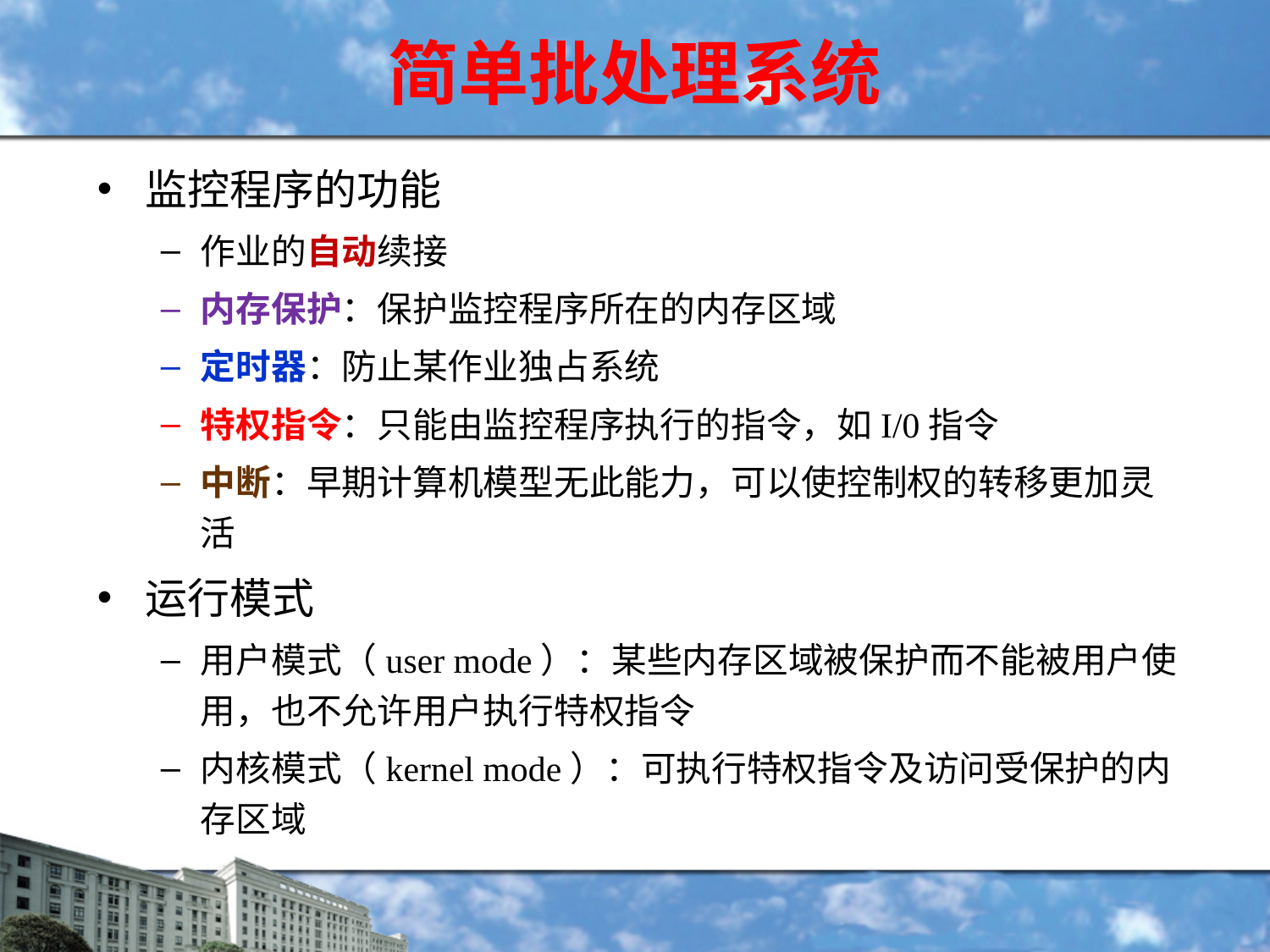

# 简单批处理系统
监控程序的功能
作业的自动续接
内存保护：保护监控程序所在的内存区域
定时器：防止某作业独占系统
特权指令：只能由监控程序执行的指令，如I/0指令
中断：早期计算机模型无此能力，可以使控制权的转移更加灵活
运行模式
用户模式（user mode）：某些内存区域被保护而不能被用户使用，也不允许用户执行特权指令
内核模式（kernel mode）：可执行特权指令及访问受保护的内存区域